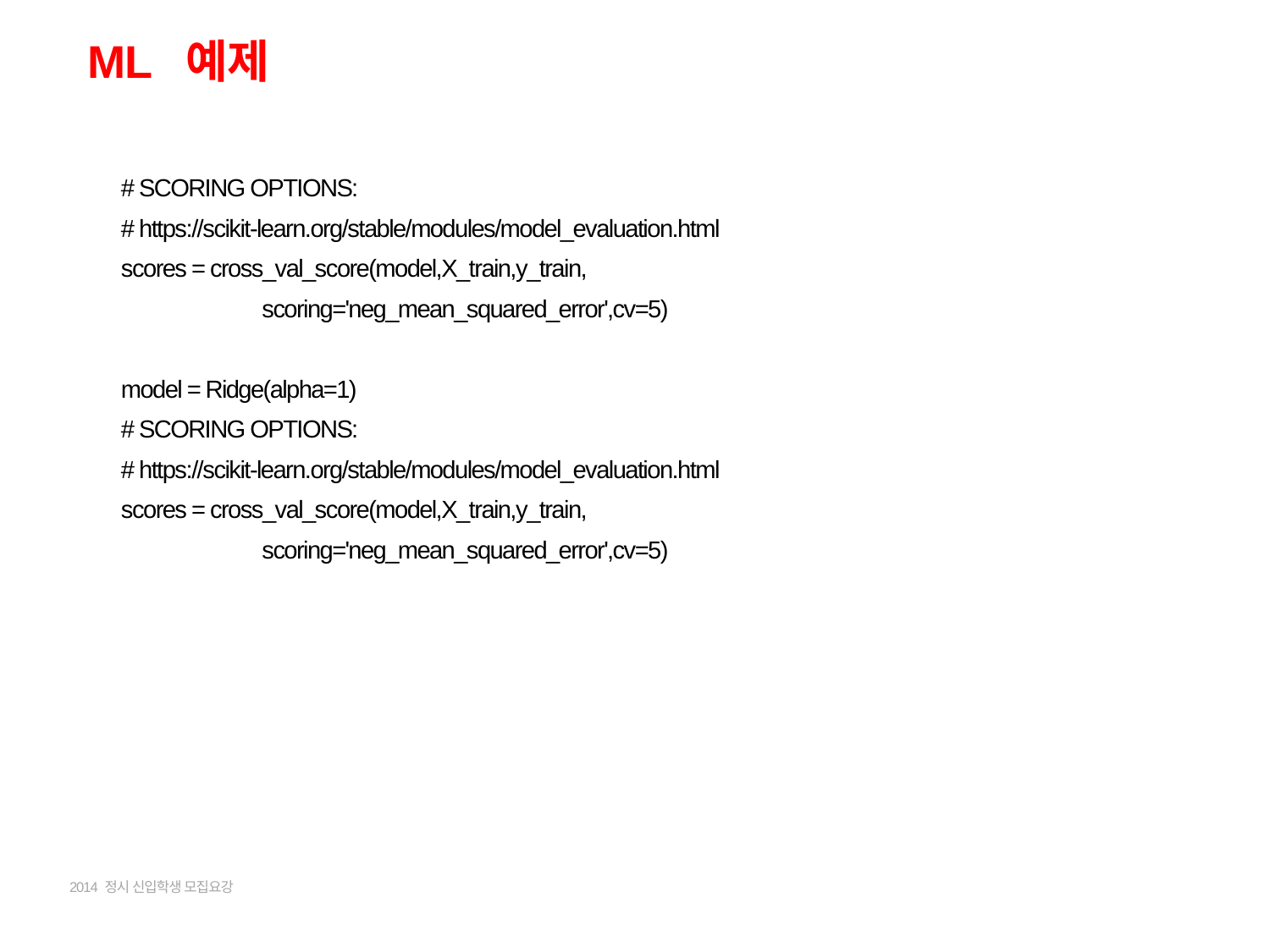

ML  예제
# SCORING OPTIONS:
# https://scikit-learn.org/stable/modules/model_evaluation.html
scores = cross_val_score(model,X_train,y_train,
                         scoring='neg_mean_squared_error',cv=5)

model = Ridge(alpha=1)
# SCORING OPTIONS:
# https://scikit-learn.org/stable/modules/model_evaluation.html
scores = cross_val_score(model,X_train,y_train,
                         scoring='neg_mean_squared_error',cv=5)
2014 정시 신입학생 모집요강